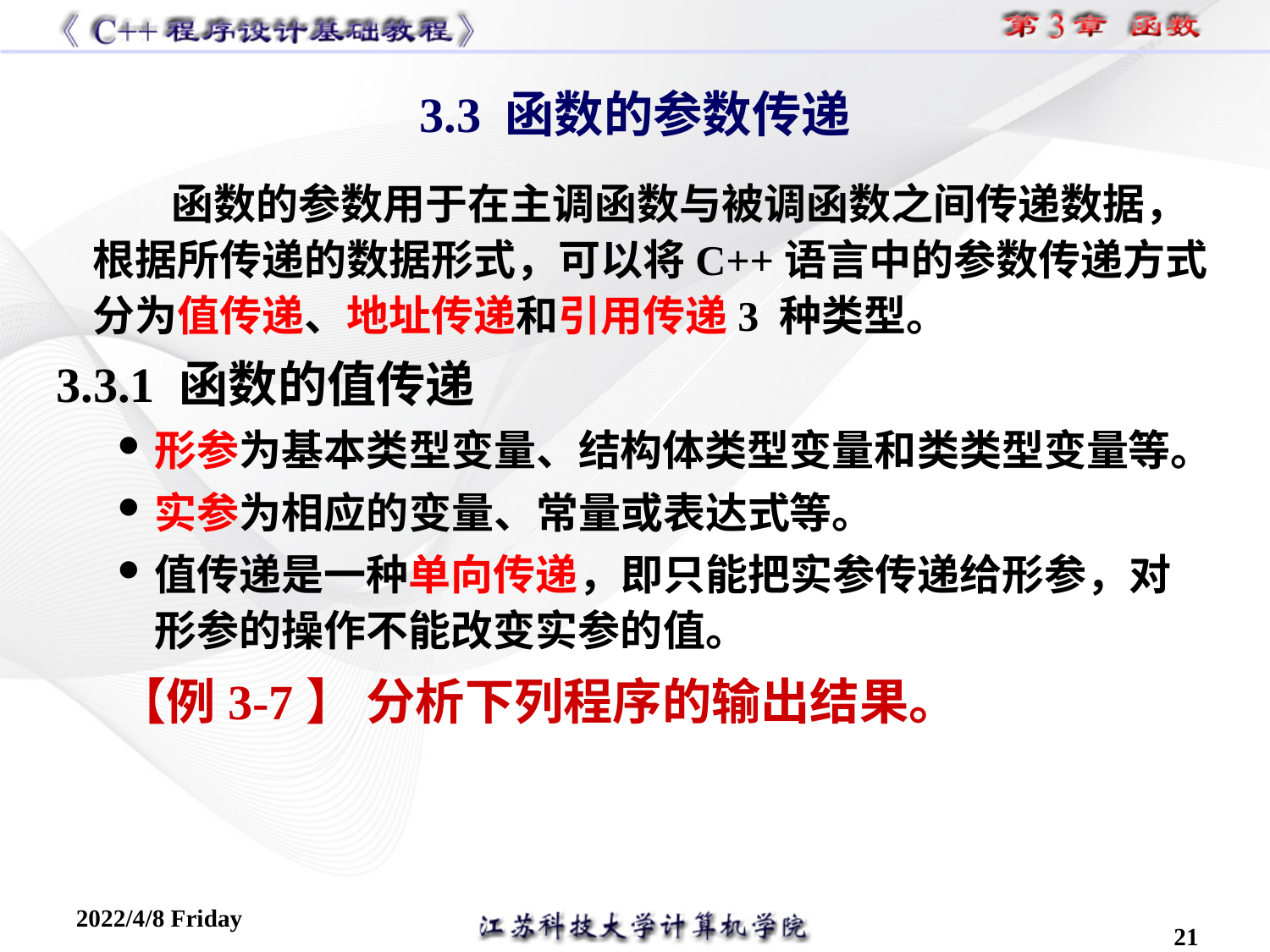

3.3 函数的参数传递
           函数的参数用于在主调函数与被调函数之间传递数据，根据所传递的数据形式，可以将C++语言中的参数传递方式分为值传递、地址传递和引用传递3 种类型。
3.3.1 函数的值传递
形参为基本类型变量、结构体类型变量和类类型变量等。
实参为相应的变量、常量或表达式等。
值传递是一种单向传递，即只能把实参传递给形参，对形参的操作不能改变实参的值。
【例3-7】 分析下列程序的输出结果。